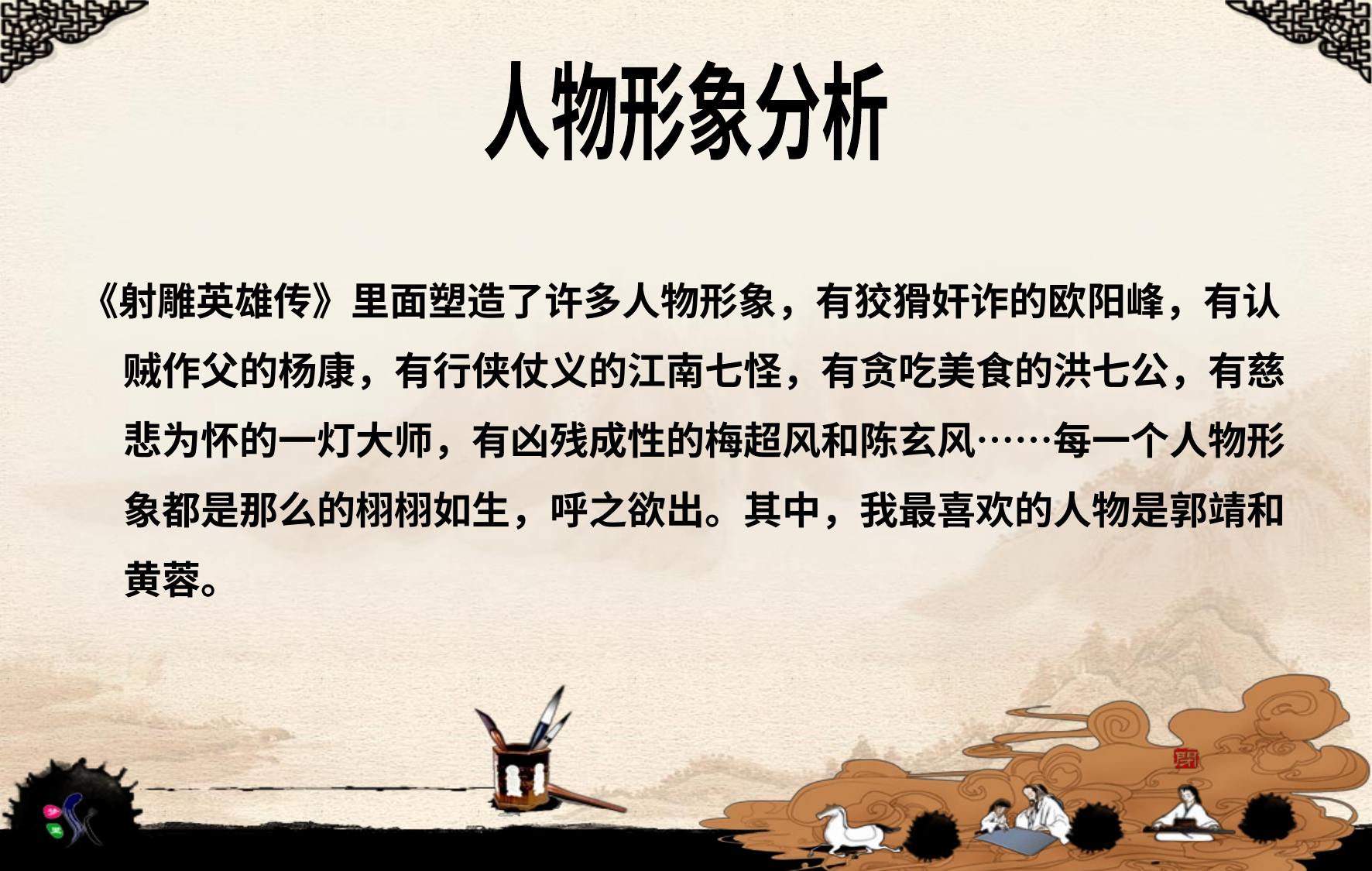

人物形象分析

《射雕英雄传》里面塑造了许多人物形象，有狡猾奸诈的欧阳峰，有认贼作父的杨康，有行侠仗义的江南七怪，有贪吃美食的洪七公，有慈悲为怀的一灯大师，有凶残成性的梅超风和陈玄风……每一个人物形象都是那么的栩栩如生，呼之欲出。其中，我最喜欢的人物是郭靖和黄蓉。